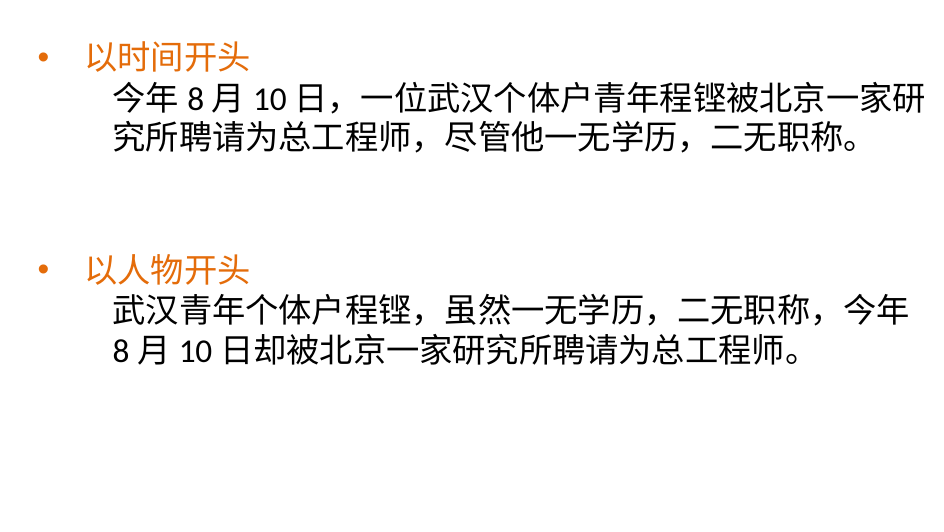

以时间开头
今年8月10日，一位武汉个体户青年程铿被北京一家研究所聘请为总工程师，尽管他一无学历，二无职称。
以人物开头
武汉青年个体户程铿，虽然一无学历，二无职称，今年8月10日却被北京一家研究所聘请为总工程师。